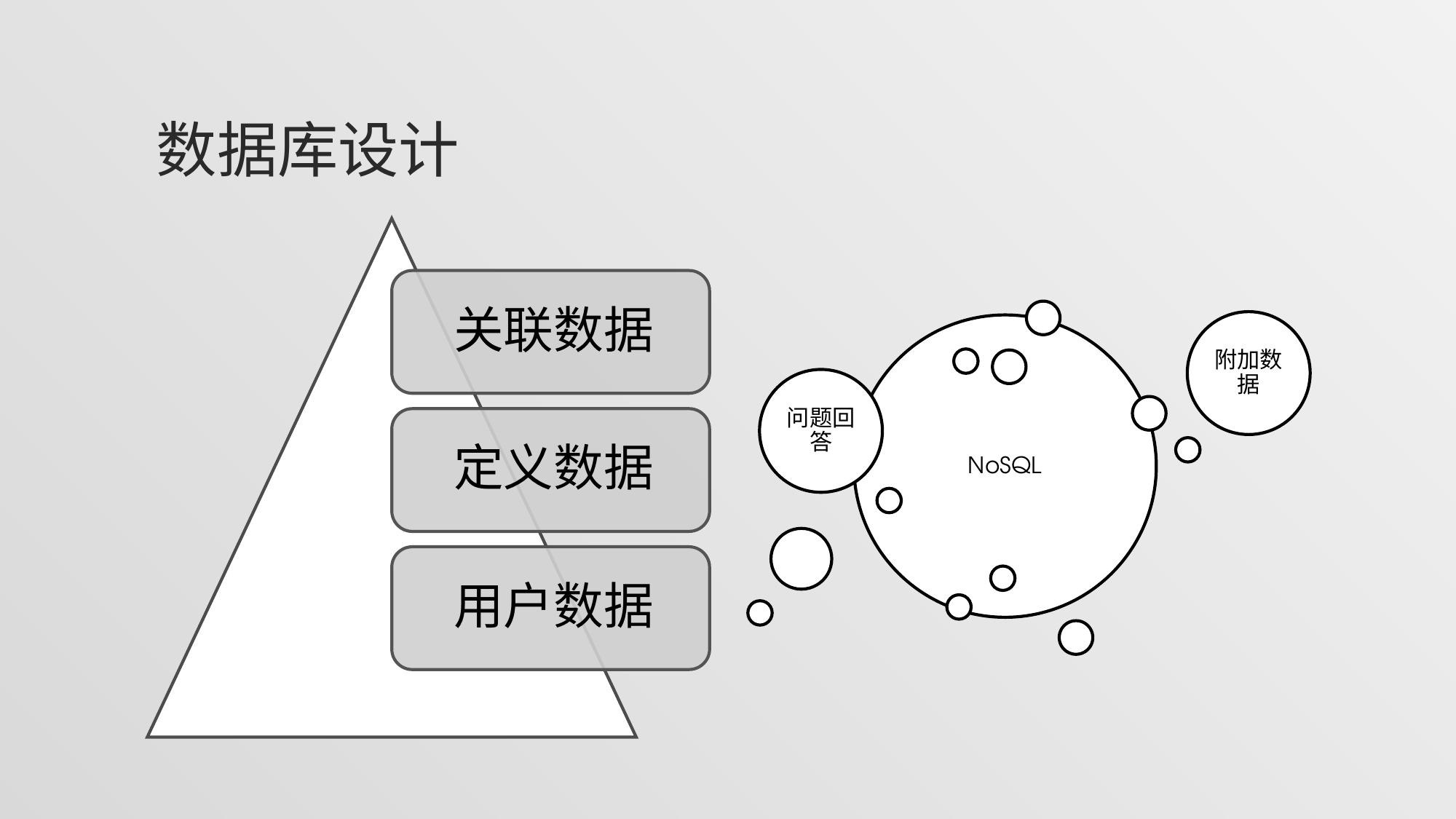

# 数据库设计
关联数据
定义数据
用户数据
NoSQL
问题回答
附加数据